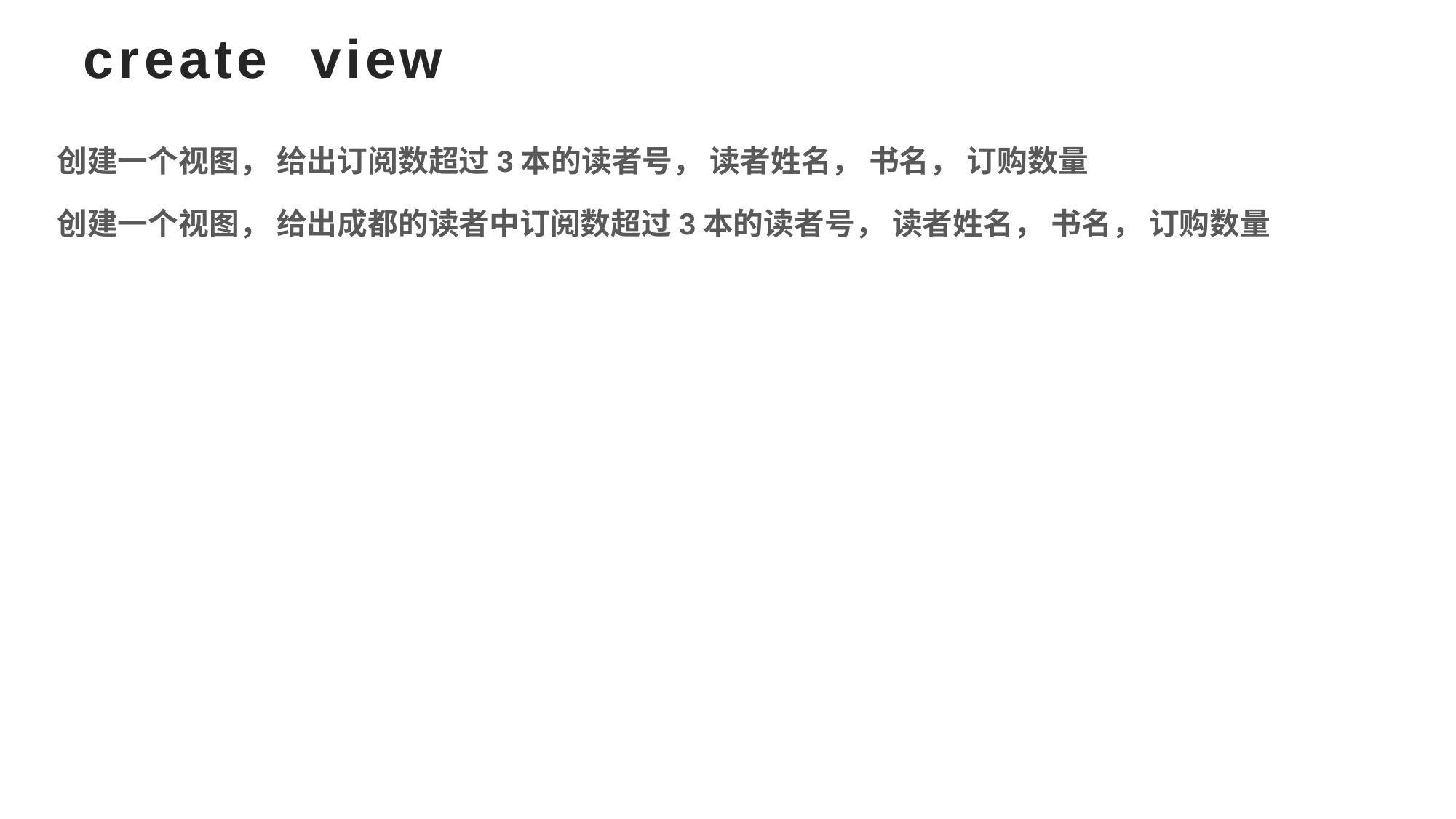

# create  view
创建一个视图， 给出订阅数超过3本的读者号， 读者姓名， 书名， 订购数量
创建一个视图， 给出成都的读者中订阅数超过3本的读者号， 读者姓名， 书名， 订购数量